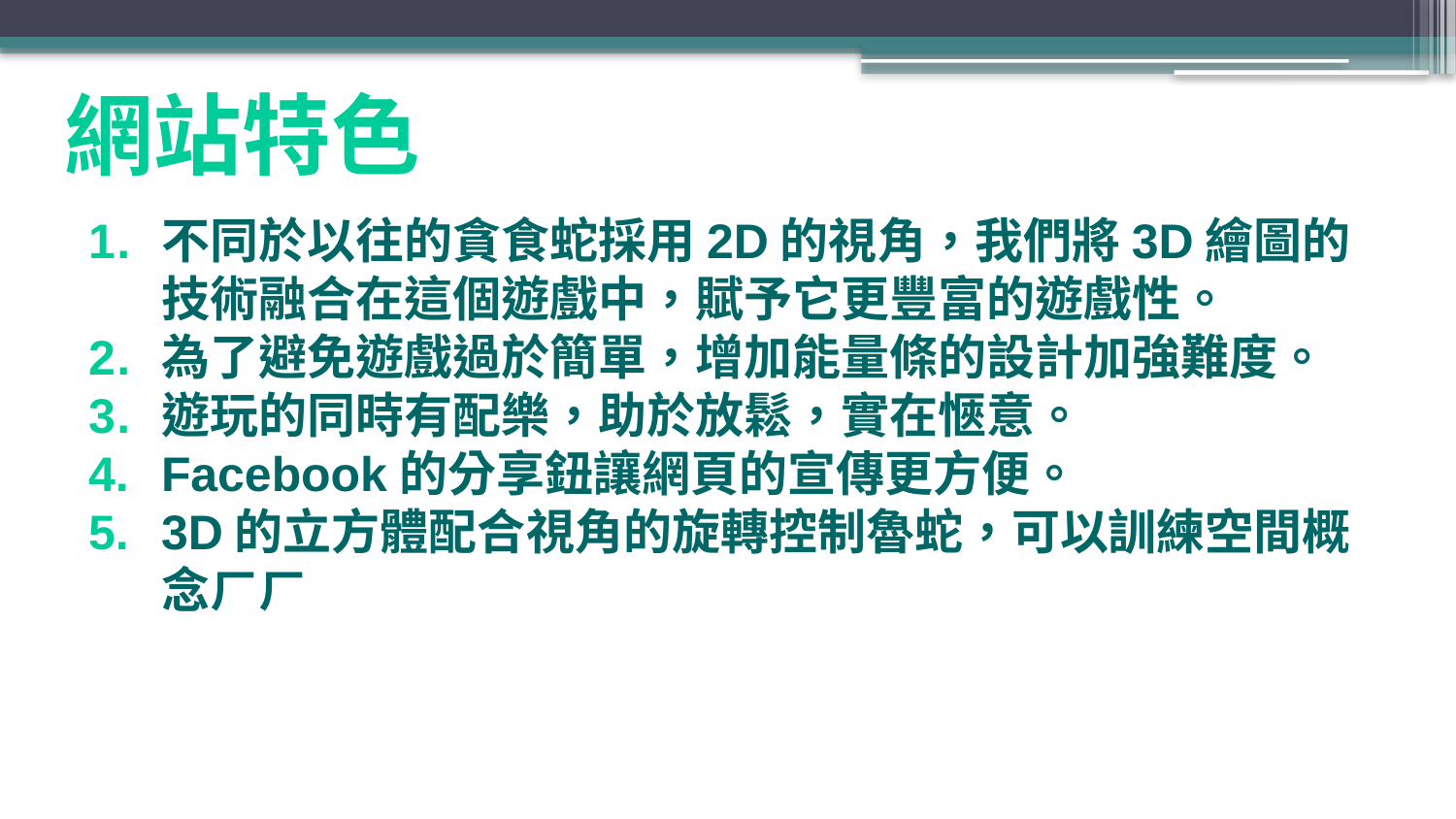

# 網站特色
不同於以往的貪食蛇採用2D的視角，我們將3D繪圖的技術融合在這個遊戲中，賦予它更豐富的遊戲性。
為了避免遊戲過於簡單，增加能量條的設計加強難度。
遊玩的同時有配樂，助於放鬆，實在愜意。
Facebook的分享鈕讓網頁的宣傳更方便。
3D的立方體配合視角的旋轉控制魯蛇，可以訓練空間概念ㄏㄏ